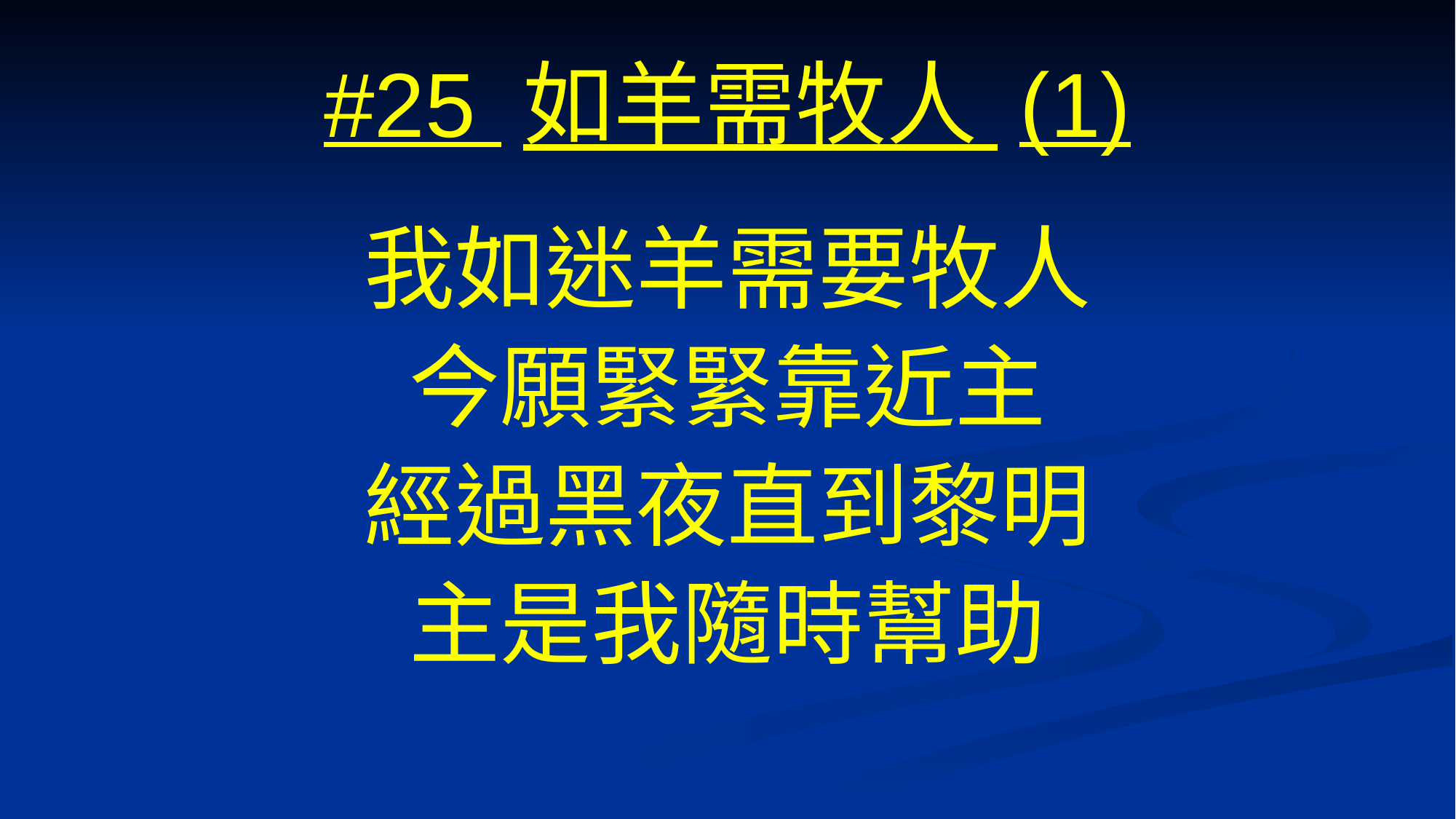

# #25 如羊需牧人 (1)
我如迷羊需要牧人
今願緊緊靠近主
經過黑夜直到黎明
主是我隨時幫助